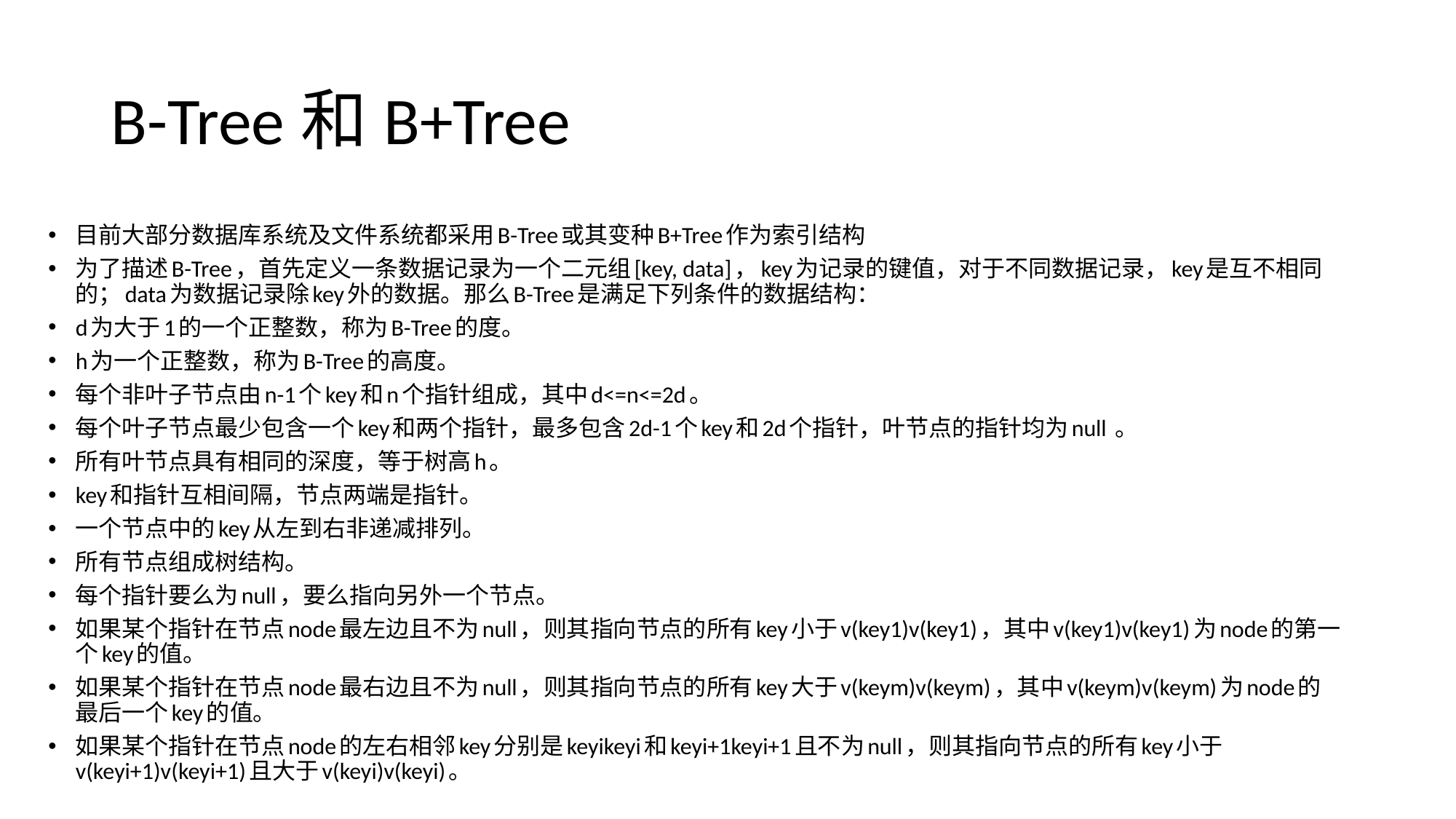

# B-Tree和B+Tree
目前大部分数据库系统及文件系统都采用B-Tree或其变种B+Tree作为索引结构
为了描述B-Tree，首先定义一条数据记录为一个二元组[key, data]，key为记录的键值，对于不同数据记录，key是互不相同的；data为数据记录除key外的数据。那么B-Tree是满足下列条件的数据结构：
d为大于1的一个正整数，称为B-Tree的度。
h为一个正整数，称为B-Tree的高度。
每个非叶子节点由n-1个key和n个指针组成，其中d<=n<=2d。
每个叶子节点最少包含一个key和两个指针，最多包含2d-1个key和2d个指针，叶节点的指针均为null 。
所有叶节点具有相同的深度，等于树高h。
key和指针互相间隔，节点两端是指针。
一个节点中的key从左到右非递减排列。
所有节点组成树结构。
每个指针要么为null，要么指向另外一个节点。
如果某个指针在节点node最左边且不为null，则其指向节点的所有key小于v(key1)v(key1)，其中v(key1)v(key1)为node的第一个key的值。
如果某个指针在节点node最右边且不为null，则其指向节点的所有key大于v(keym)v(keym)，其中v(keym)v(keym)为node的最后一个key的值。
如果某个指针在节点node的左右相邻key分别是keyikeyi和keyi+1keyi+1且不为null，则其指向节点的所有key小于v(keyi+1)v(keyi+1)且大于v(keyi)v(keyi)。